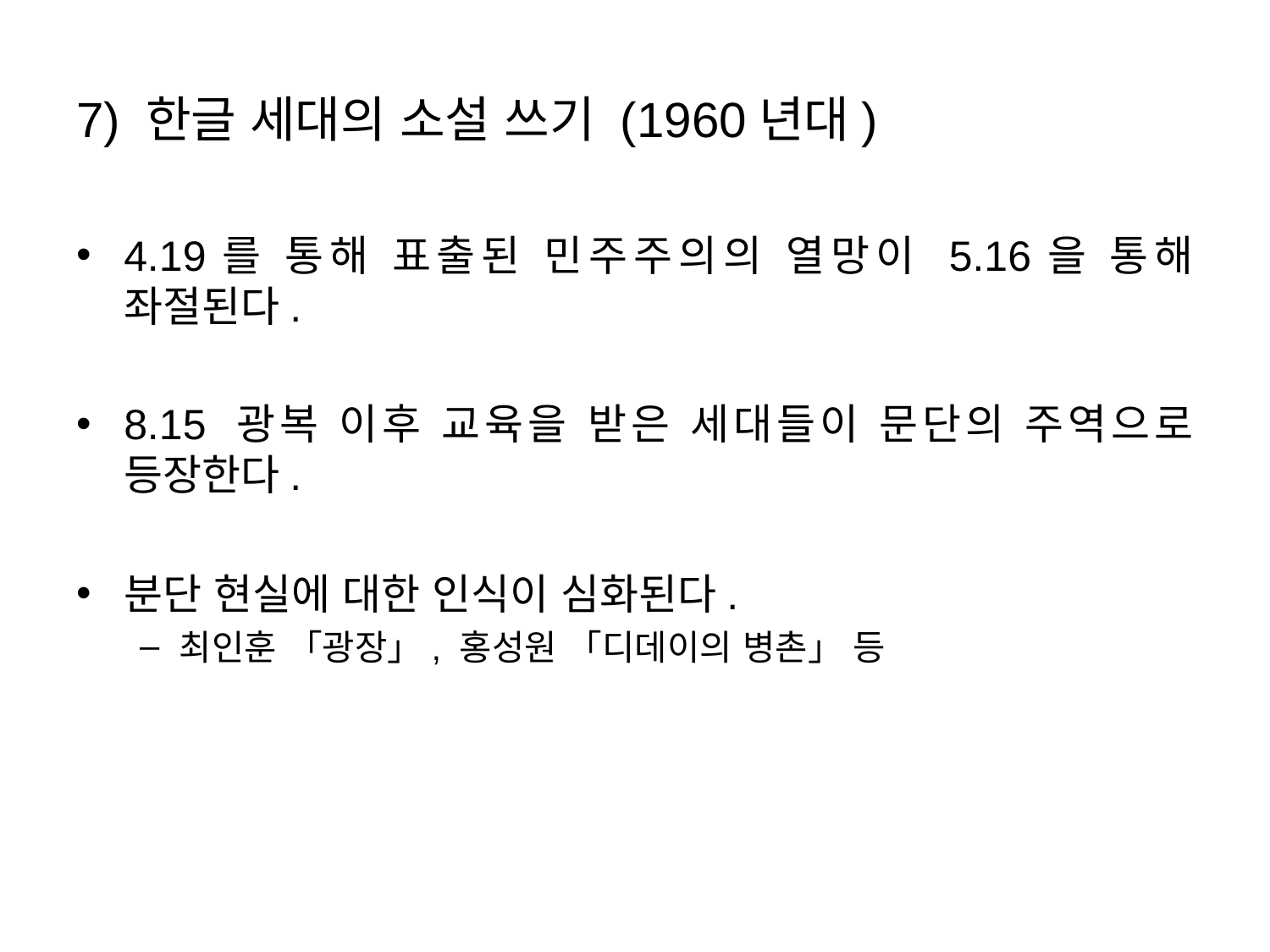

# 7) 한글 세대의 소설 쓰기 (1960년대)
4.19를 통해 표출된 민주주의의 열망이 5.16을 통해 좌절된다.

8.15 광복 이후 교육을 받은 세대들이 문단의 주역으로 등장한다.

분단 현실에 대한 인식이 심화된다.
최인훈 「광장」, 홍성원 「디데이의 병촌」 등